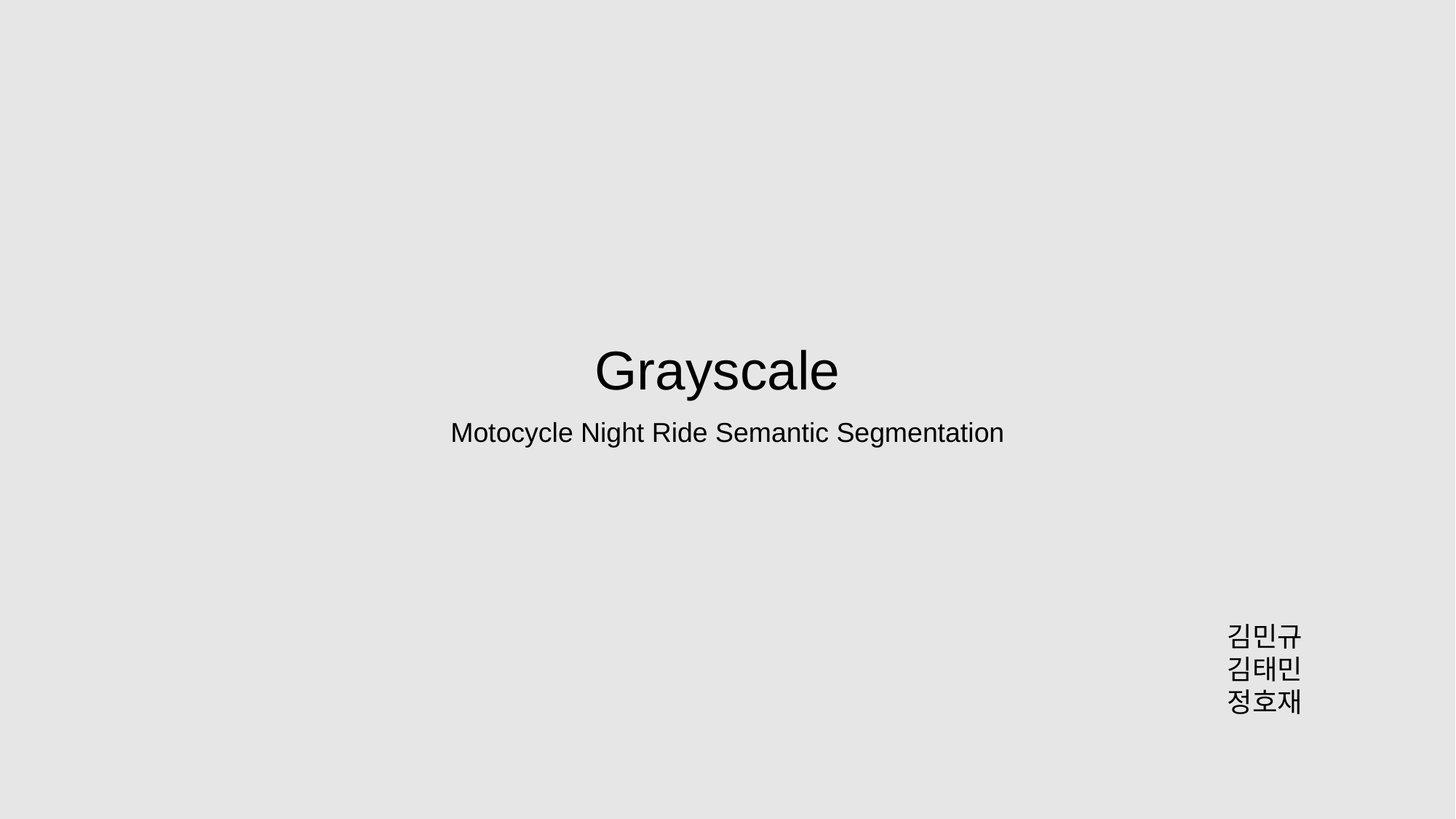

Grayscale
Motocycle Night Ride Semantic Segmentation
김민규
김태민
정호재